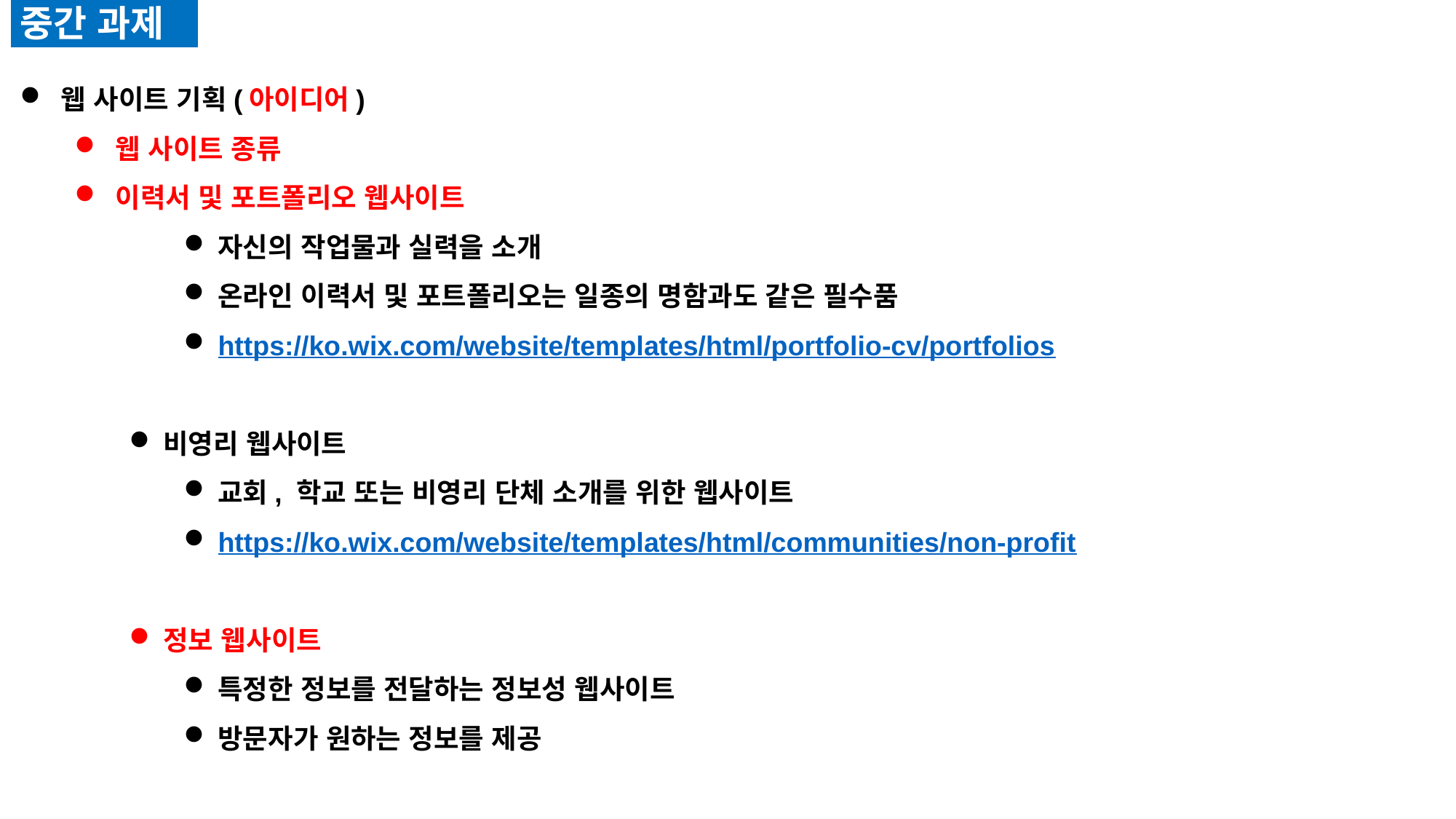

중간 과제
웹 사이트 기획(아이디어)
웹 사이트 종류
이력서 및 포트폴리오 웹사이트
자신의 작업물과 실력을 소개
온라인 이력서 및 포트폴리오는 일종의 명함과도 같은 필수품
https://ko.wix.com/website/templates/html/portfolio-cv/portfolios

비영리 웹사이트
교회, 학교 또는 비영리 단체 소개를 위한 웹사이트
https://ko.wix.com/website/templates/html/communities/non-profit

정보 웹사이트
특정한 정보를 전달하는 정보성 웹사이트
방문자가 원하는 정보를 제공